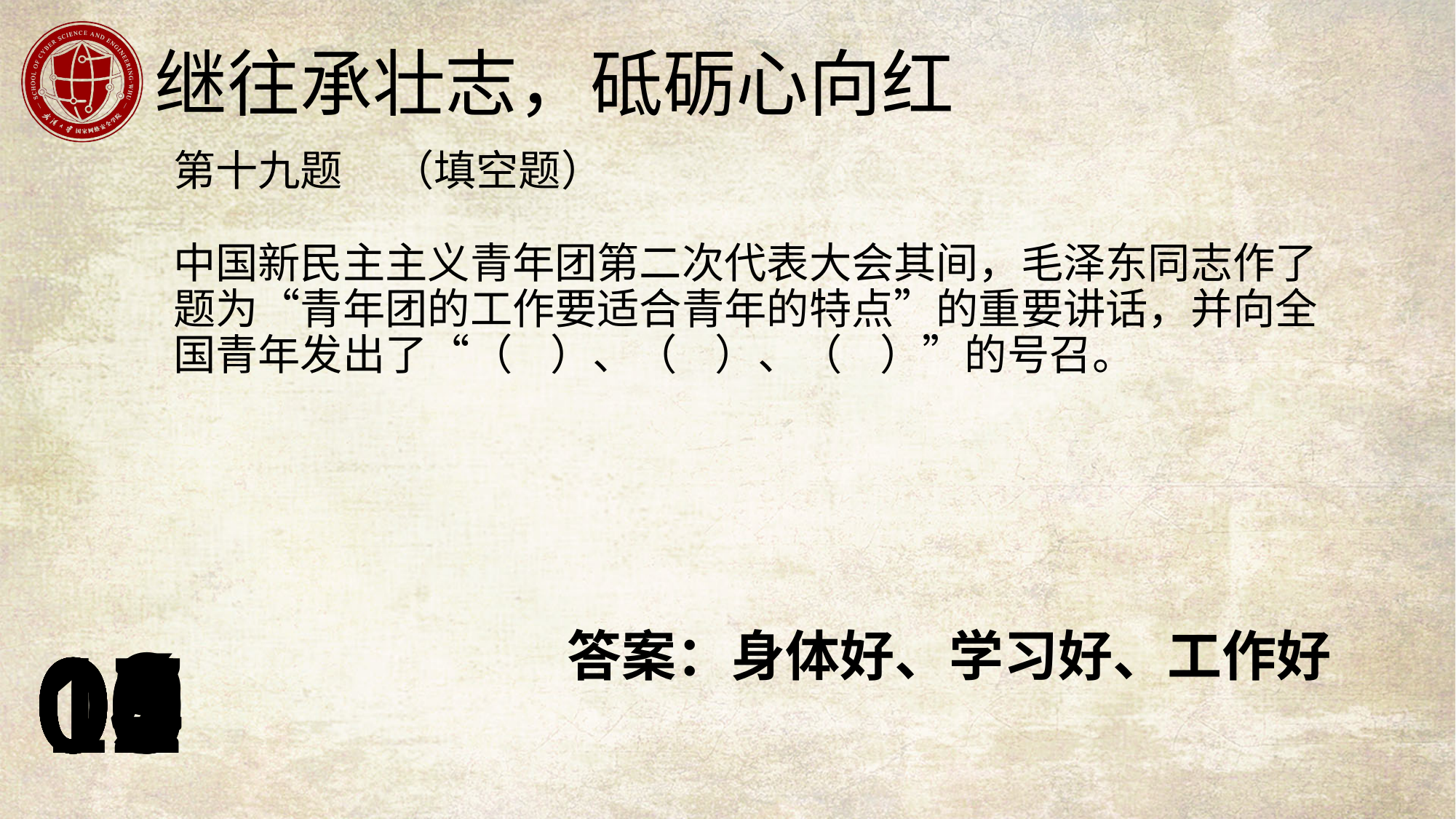

第十九题	（填空题）
中国新民主主义青年团第二次代表大会其间，毛泽东同志作了题为“青年团的工作要适合青年的特点”的重要讲话，并向全国青年发出了“（    ）、（    ）、（    ）”的号召。
答案：身体好、学习好、工作好